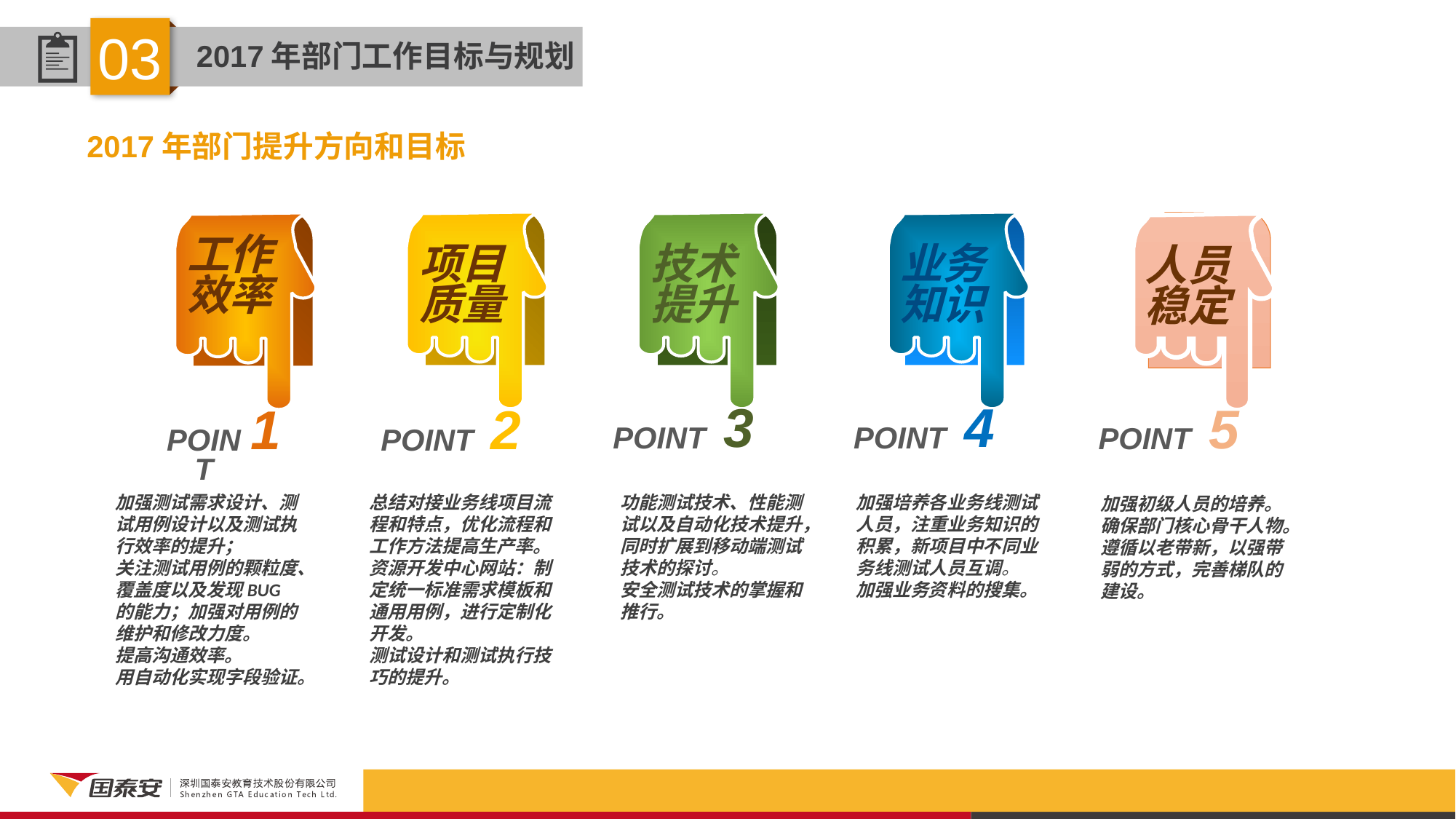

03

2017年部门工作目标与规划

2017年部门提升方向和目标

工作效率
项目质量
技术提升
业务知识
人员稳定
双击添加标题文字
3
4
5
1
2
POINT
POINT
POINT
POINT
POINT
加强测试需求设计、测试用例设计以及测试执行效率的提升；
关注测试用例的颗粒度、覆盖度以及发现BUG的能力；加强对用例的维护和修改力度。
提高沟通效率。
用自动化实现字段验证。

总结对接业务线项目流程和特点，优化流程和工作方法提高生产率。
资源开发中心网站：制定统一标准需求模板和通用用例，进行定制化开发。
测试设计和测试执行技巧的提升。

功能测试技术、性能测试以及自动化技术提升，同时扩展到移动端测试技术的探讨。
安全测试技术的掌握和推行。
加强培养各业务线测试人员，注重业务知识的积累，新项目中不同业务线测试人员互调。
加强业务资料的搜集。
加强初级人员的培养。
确保部门核心骨干人物。遵循以老带新，以强带弱的方式，完善梯队的建设。